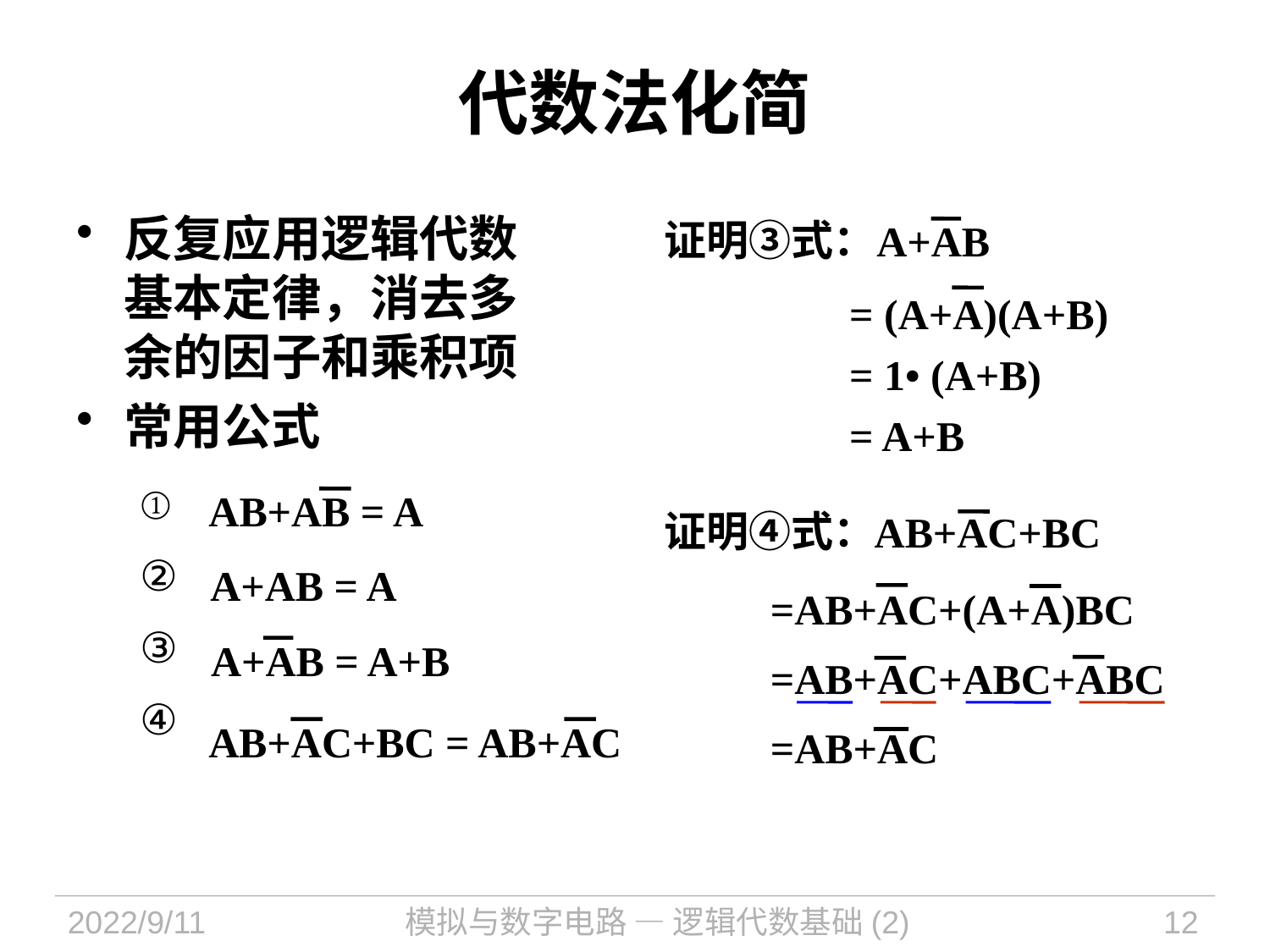

# 代数法化简
反复应用逻辑代数基本定律，消去多余的因子和乘积项
常用公式
①
②
③
④
证明③式：
A+AB

= (A+A)(A+B)
= 1• (A+B)
= A+B

AB+AB = A

A+AB = A
A+AB = A+B

AB+AC+BC = AB+AC

证明④式：
AB+AC+BC

 =AB+AC+(A+A)BC
 =AB+AC+ABC+ABC
 =AB+AC

2022/9/11
模拟与数字电路 — 逻辑代数基础(2)
12